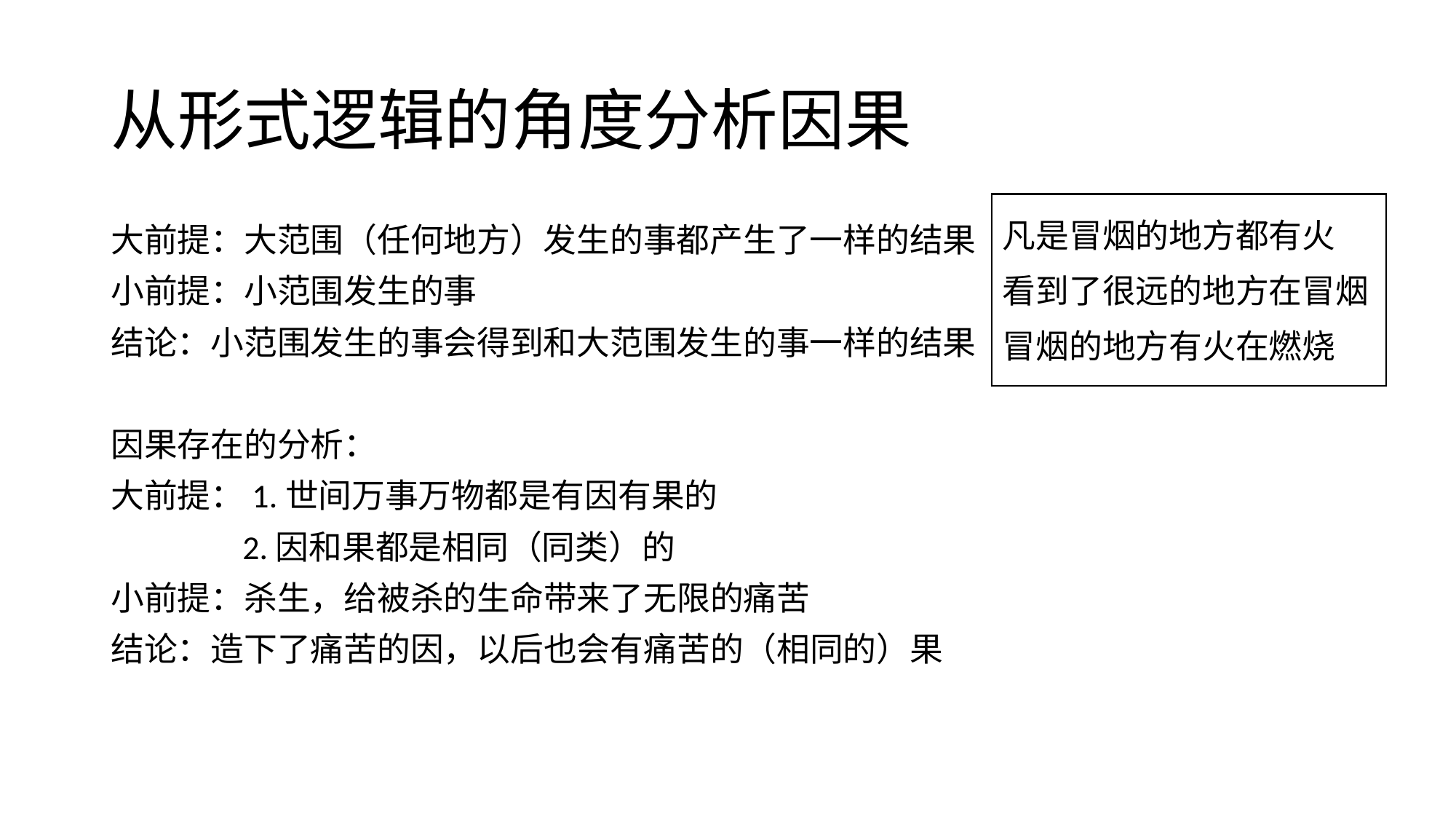

# 从形式逻辑的角度分析因果
凡是冒烟的地方都有火
看到了很远的地方在冒烟
冒烟的地方有火在燃烧
大前提：大范围（任何地方）发生的事都产生了一样的结果
小前提：小范围发生的事
结论：小范围发生的事会得到和大范围发生的事一样的结果

因果存在的分析：
大前提：1.世间万事万物都是有因有果的
	   2.因和果都是相同（同类）的
小前提：杀生，给被杀的生命带来了无限的痛苦
结论：造下了痛苦的因，以后也会有痛苦的（相同的）果